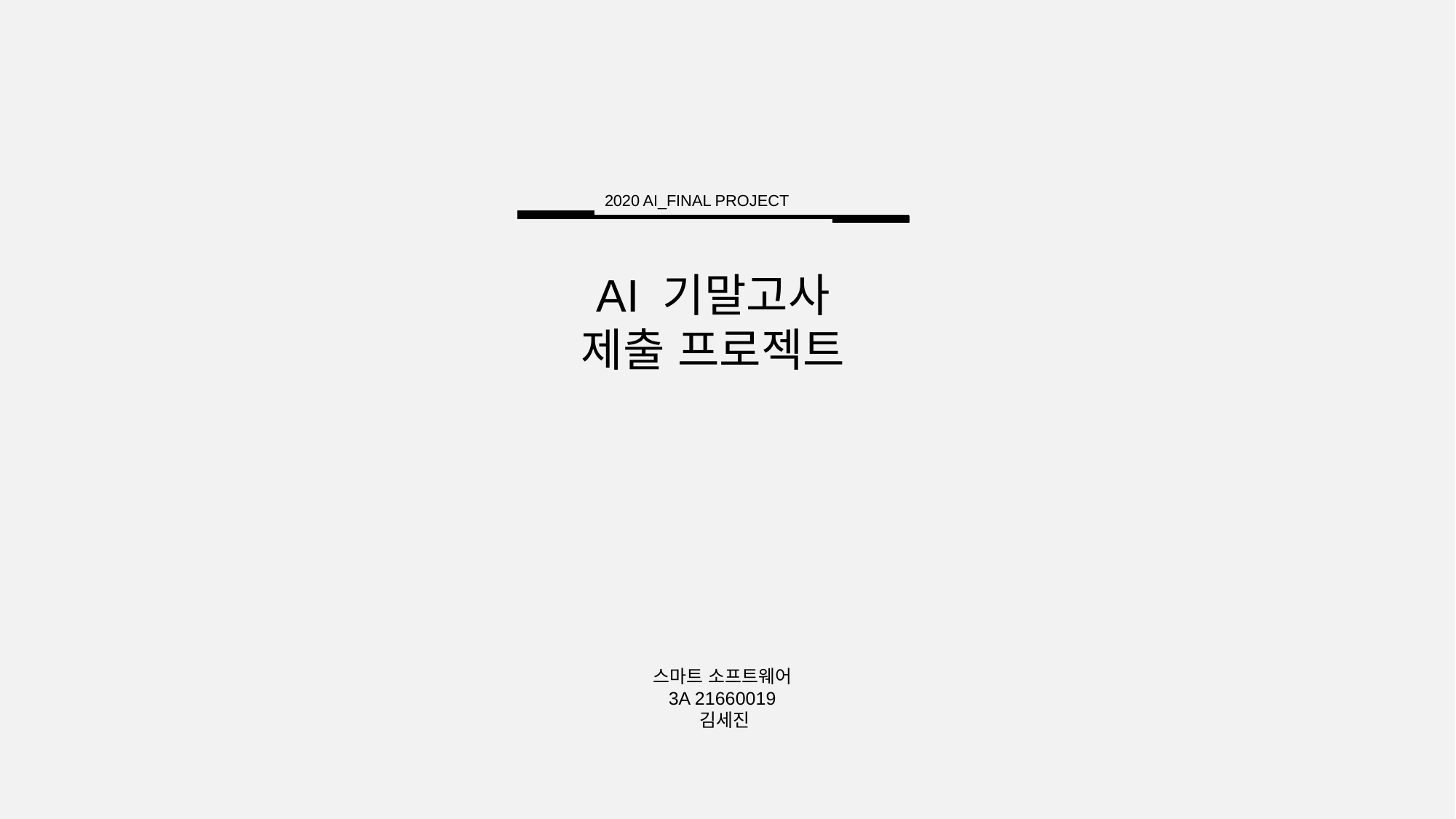

2020 AI_FINAL PROJECT

AI 기말고사
제출 프로젝트
스마트 소프트웨어
3A 21660019
김세진